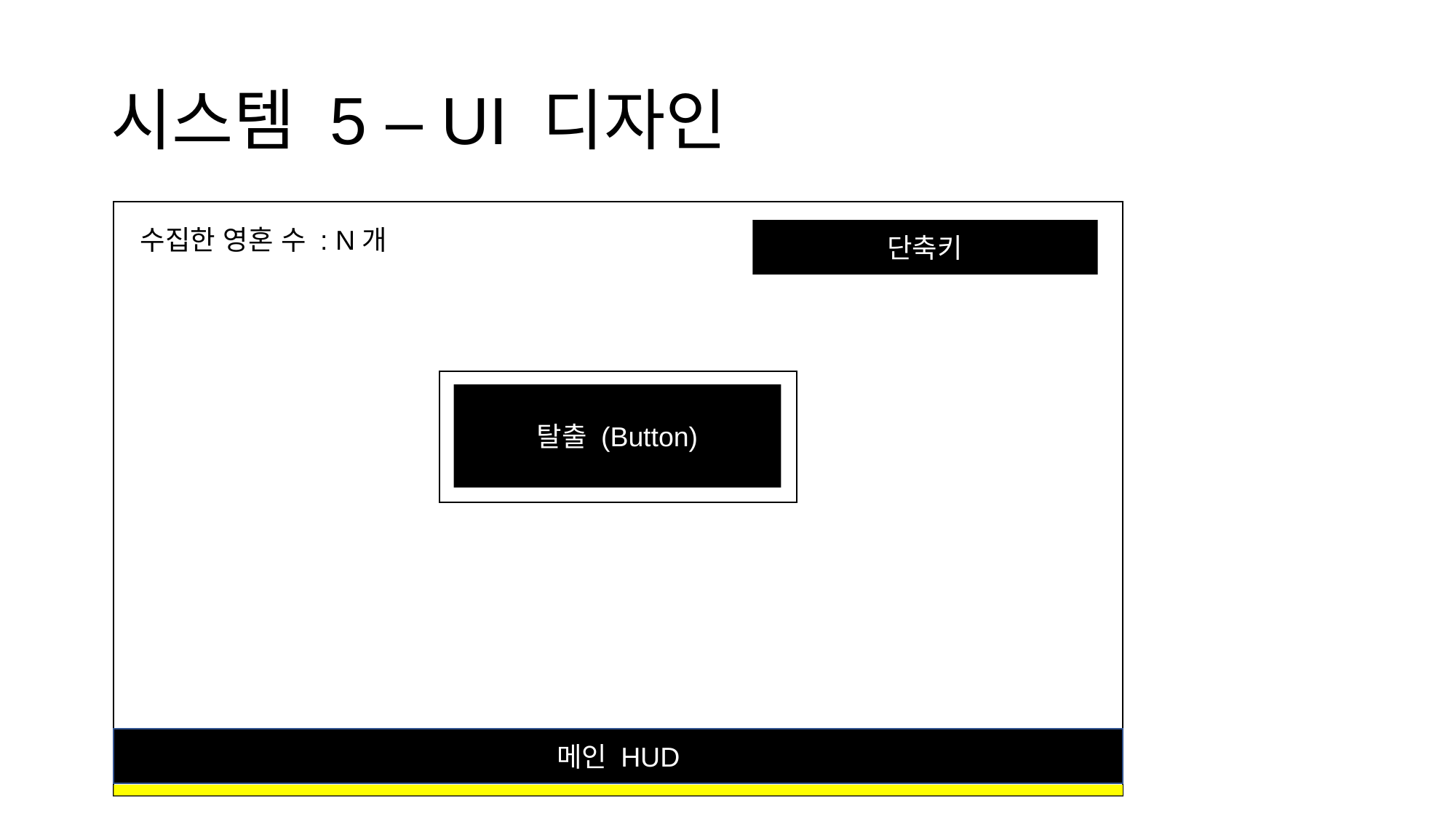

# 시스템 5 – UI 디자인

수집한 영혼 수 : N개
단축키

탈출 (Button)
메인 HUD